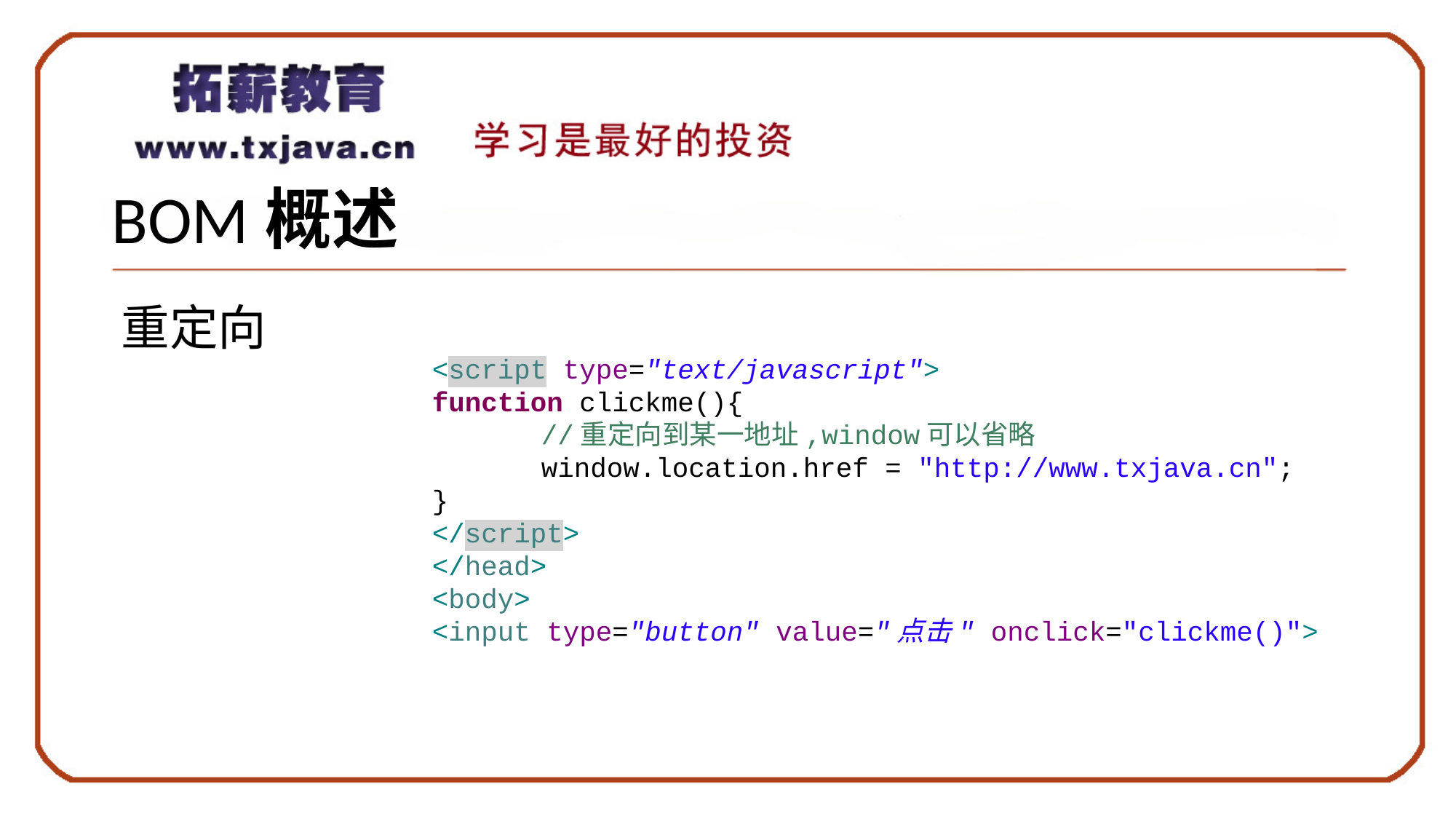

# BOM概述
重定向
<script type="text/javascript">
function clickme(){
	//重定向到某一地址,window可以省略
	window.location.href = "http://www.txjava.cn";
}
</script>
</head>
<body>
<input type="button" value="点击" onclick="clickme()">